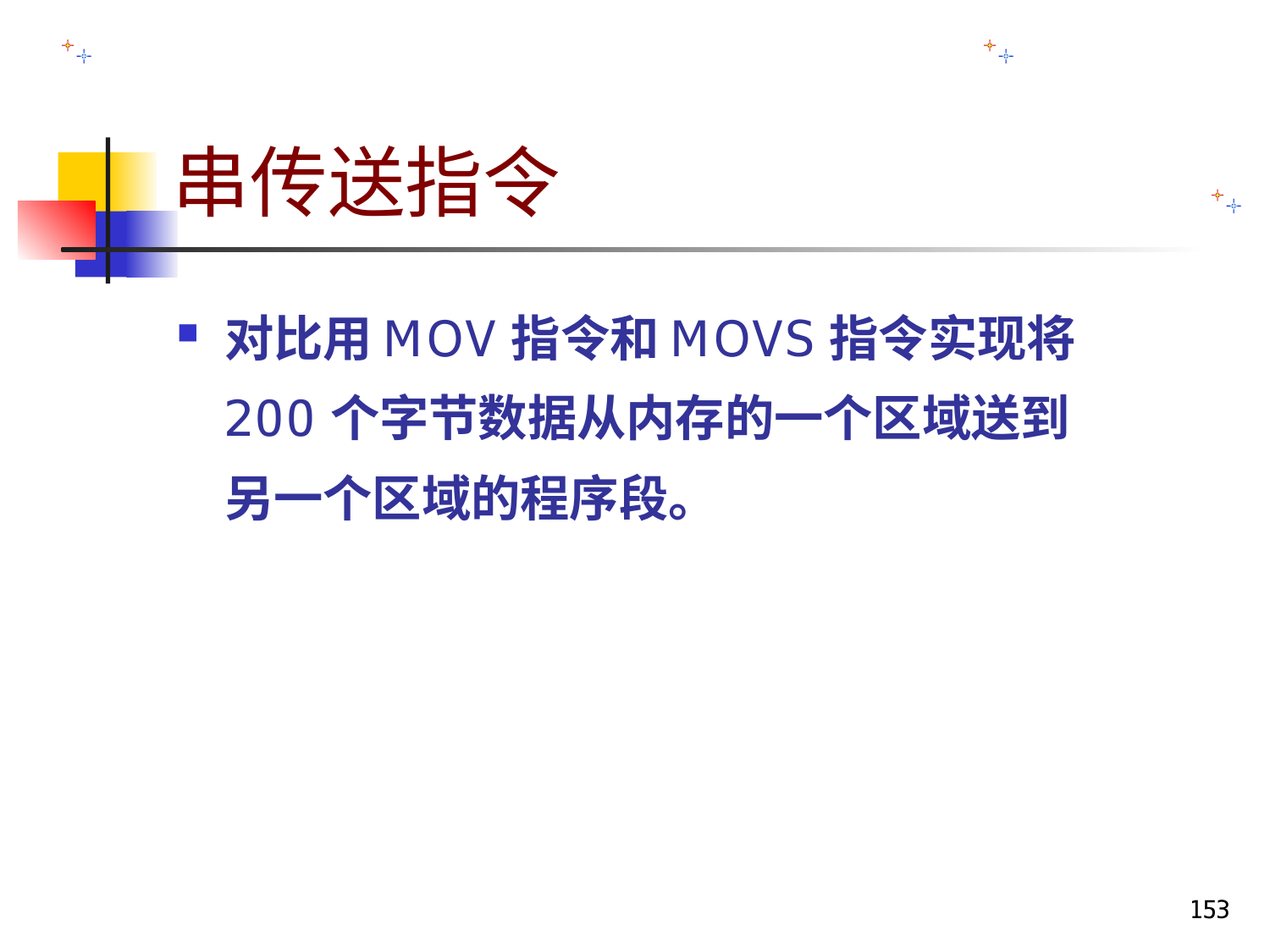

# 串传送指令
对比用MOV指令和MOVS指令实现将200个字节数据从内存的一个区域送到另一个区域的程序段。
153